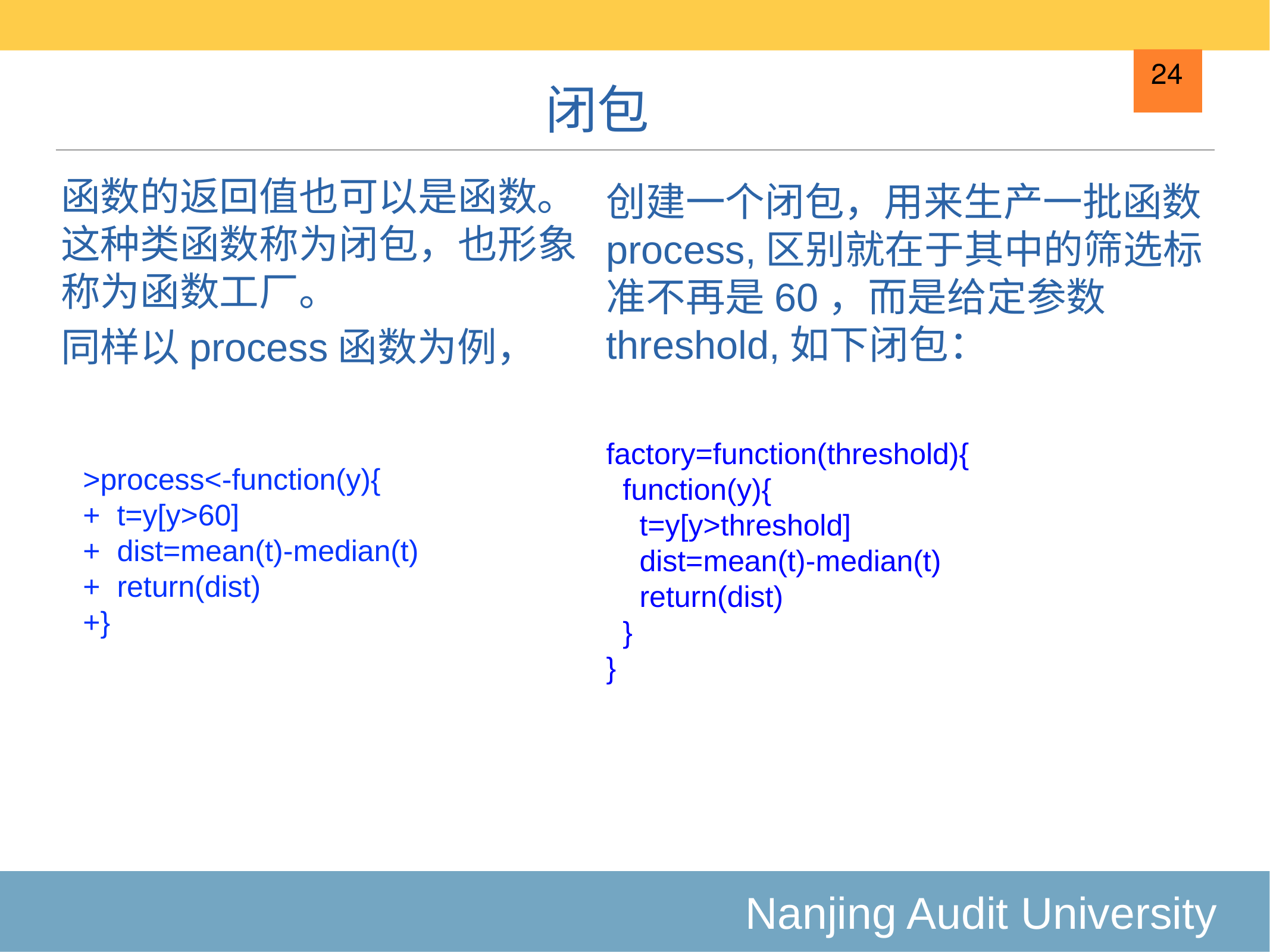

# 闭包
24
函数的返回值也可以是函数。这种类函数称为闭包，也形象称为函数工厂。
同样以process函数为例，
创建一个闭包，用来生产一批函数process,区别就在于其中的筛选标准不再是60，而是给定参数threshold,如下闭包：
factory=function(threshold){
  function(y){
    t=y[y>threshold]
    dist=mean(t)-median(t)
    return(dist)
  }
}
>process<-function(y){
+  t=y[y>60]
+  dist=mean(t)-median(t)
+  return(dist)
+}